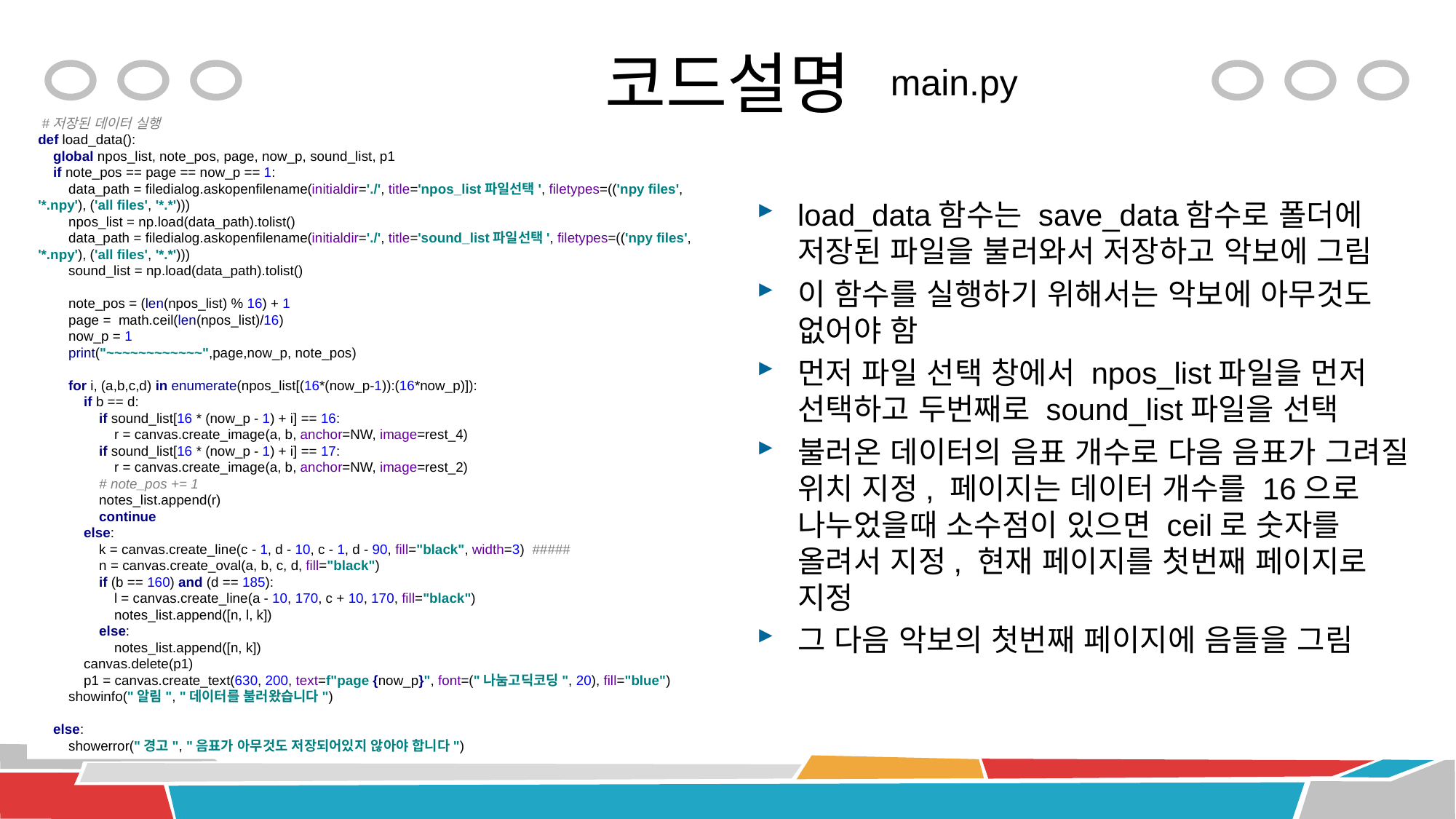

# 코드설명
main.py
 #저장된 데이터 실행
def load_data():
    global npos_list, note_pos, page, now_p, sound_list, p1
    if note_pos == page == now_p == 1:
        data_path = filedialog.askopenfilename(initialdir='./', title='npos_list파일선택', filetypes=(('npy files', '*.npy'), ('all files', '*.*')))
        npos_list = np.load(data_path).tolist()
        data_path = filedialog.askopenfilename(initialdir='./', title='sound_list파일선택', filetypes=(('npy files', '*.npy'), ('all files', '*.*')))
        sound_list = np.load(data_path).tolist()
        note_pos = (len(npos_list) % 16) + 1
        page =  math.ceil(len(npos_list)/16)
        now_p = 1
        print("~~~~~~~~~~~~",page,now_p, note_pos)
        for i, (a,b,c,d) in enumerate(npos_list[(16*(now_p-1)):(16*now_p)]):
            if b == d:
                if sound_list[16 * (now_p - 1) + i] == 16:
                    r = canvas.create_image(a, b, anchor=NW, image=rest_4)
                if sound_list[16 * (now_p - 1) + i] == 17:
                    r = canvas.create_image(a, b, anchor=NW, image=rest_2)
                # note_pos += 1
                notes_list.append(r)
                continue
            else:
                k = canvas.create_line(c - 1, d - 10, c - 1, d - 90, fill="black", width=3)  #####
                n = canvas.create_oval(a, b, c, d, fill="black")
                if (b == 160) and (d == 185):
                    l = canvas.create_line(a - 10, 170, c + 10, 170, fill="black")
                    notes_list.append([n, l, k])
                else:
                    notes_list.append([n, k])
            canvas.delete(p1)
            p1 = canvas.create_text(630, 200, text=f"page {now_p}", font=("나눔고딕코딩", 20), fill="blue")
        showinfo("알림", "데이터를 불러왔습니다")
    else:
        showerror("경고", "음표가 아무것도 저장되어있지 않아야 합니다")
load_data함수는 save_data함수로 폴더에 저장된 파일을 불러와서 저장하고 악보에 그림
이 함수를 실행하기 위해서는 악보에 아무것도 없어야 함
먼저 파일 선택 창에서 npos_list파일을 먼저 선택하고 두번째로 sound_list파일을 선택
불러온 데이터의 음표 개수로 다음 음표가 그려질 위치 지정, 페이지는 데이터 개수를 16으로 나누었을때 소수점이 있으면 ceil로 숫자를 올려서 지정, 현재 페이지를 첫번째 페이지로 지정
그 다음 악보의 첫번째 페이지에 음들을 그림